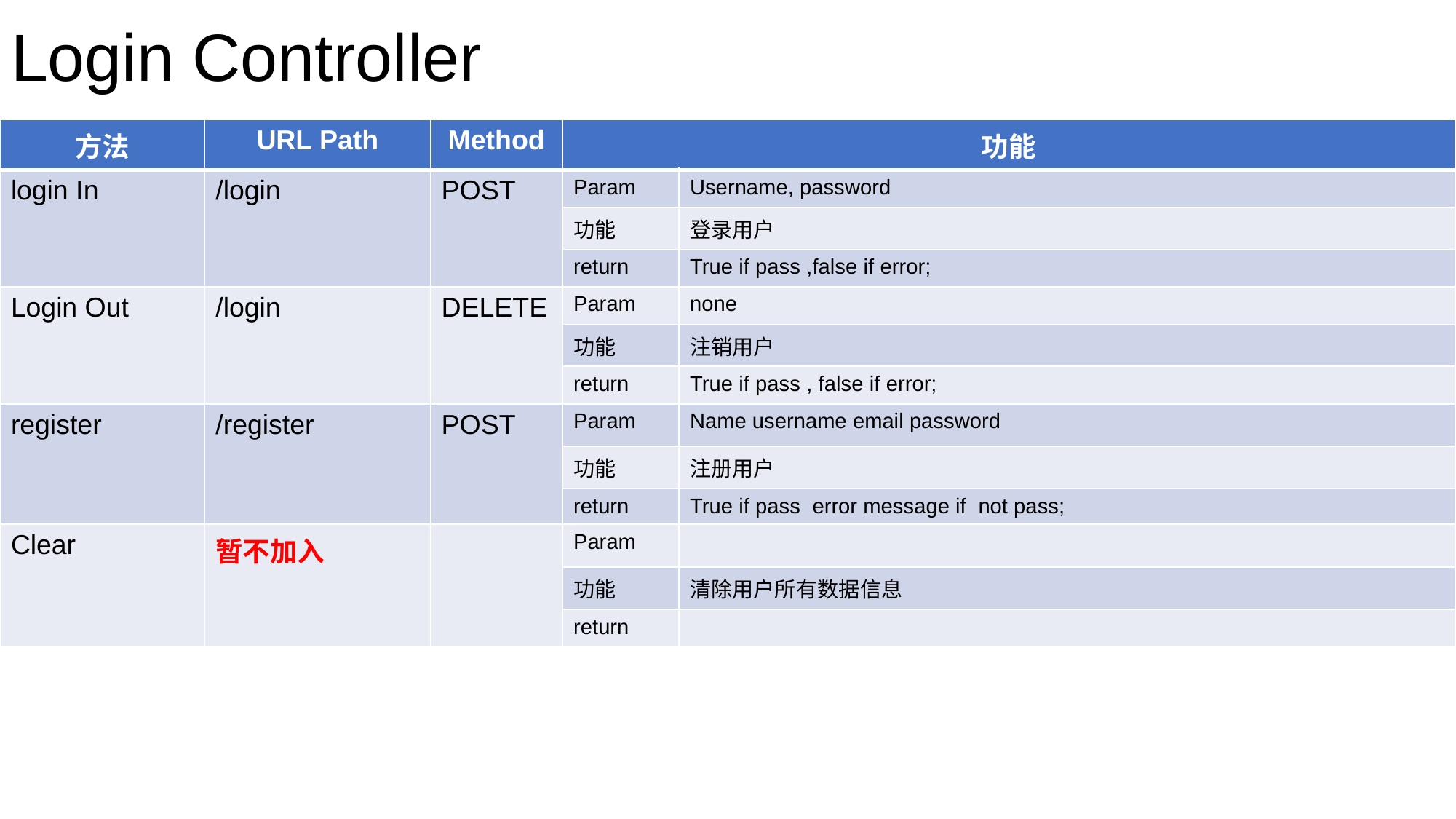

# Login Controller
| 方法 | URL Path | Method | 功能 |  |
| --- | --- | --- | --- | --- |
| login In | /login | POST | Param | Username, password |
|  |  |  | 功能 | 登录用户 |
|  |  |  | return | True if pass ,false if error; |
| Login Out | /login | DELETE | Param | none |
|  |  |  | 功能 | 注销用户 |
|  |  |  | return | True if pass , false if error; |
| register | /register | POST | Param | Name username email password |
|  |  |  | 功能 | 注册用户 |
|  |  |  | return | True if pass error message if not pass; |
| Clear | 暂不加入 |  | Param |  |
|  |  |  | 功能 | 清除用户所有数据信息 |
|  |  |  | return |  |